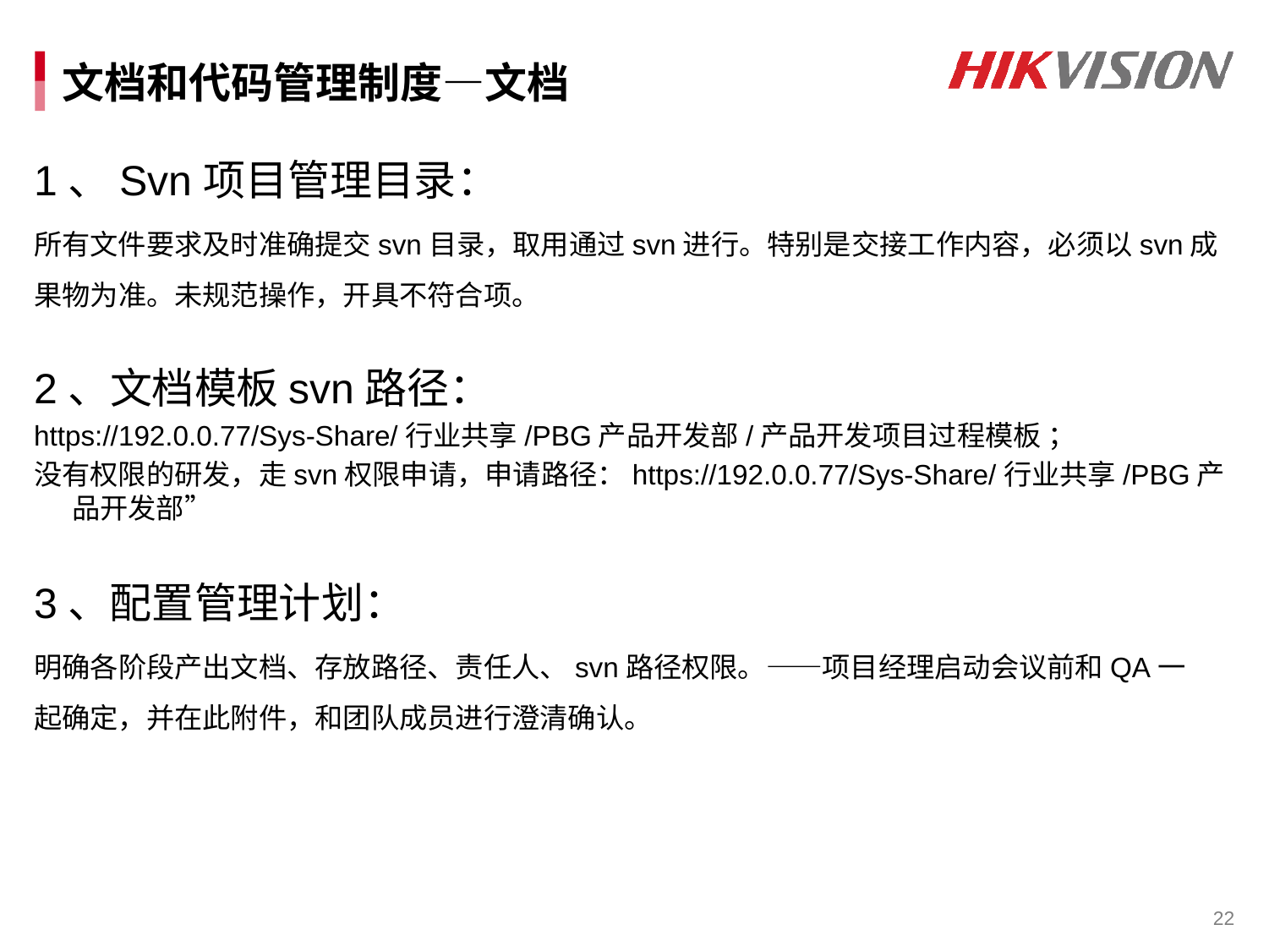

# 文档和代码管理制度—文档
1、Svn项目管理目录：
所有文件要求及时准确提交svn目录，取用通过svn进行。特别是交接工作内容，必须以svn成果物为准。未规范操作，开具不符合项。
2、文档模板svn路径：
https://192.0.0.77/Sys-Share/行业共享/PBG产品开发部/产品开发项目过程模板 ；
没有权限的研发，走svn权限申请，申请路径：https://192.0.0.77/Sys-Share/行业共享/PBG产品开发部”
3、配置管理计划：
明确各阶段产出文档、存放路径、责任人、svn路径权限。——项目经理启动会议前和QA一起确定，并在此附件，和团队成员进行澄清确认。